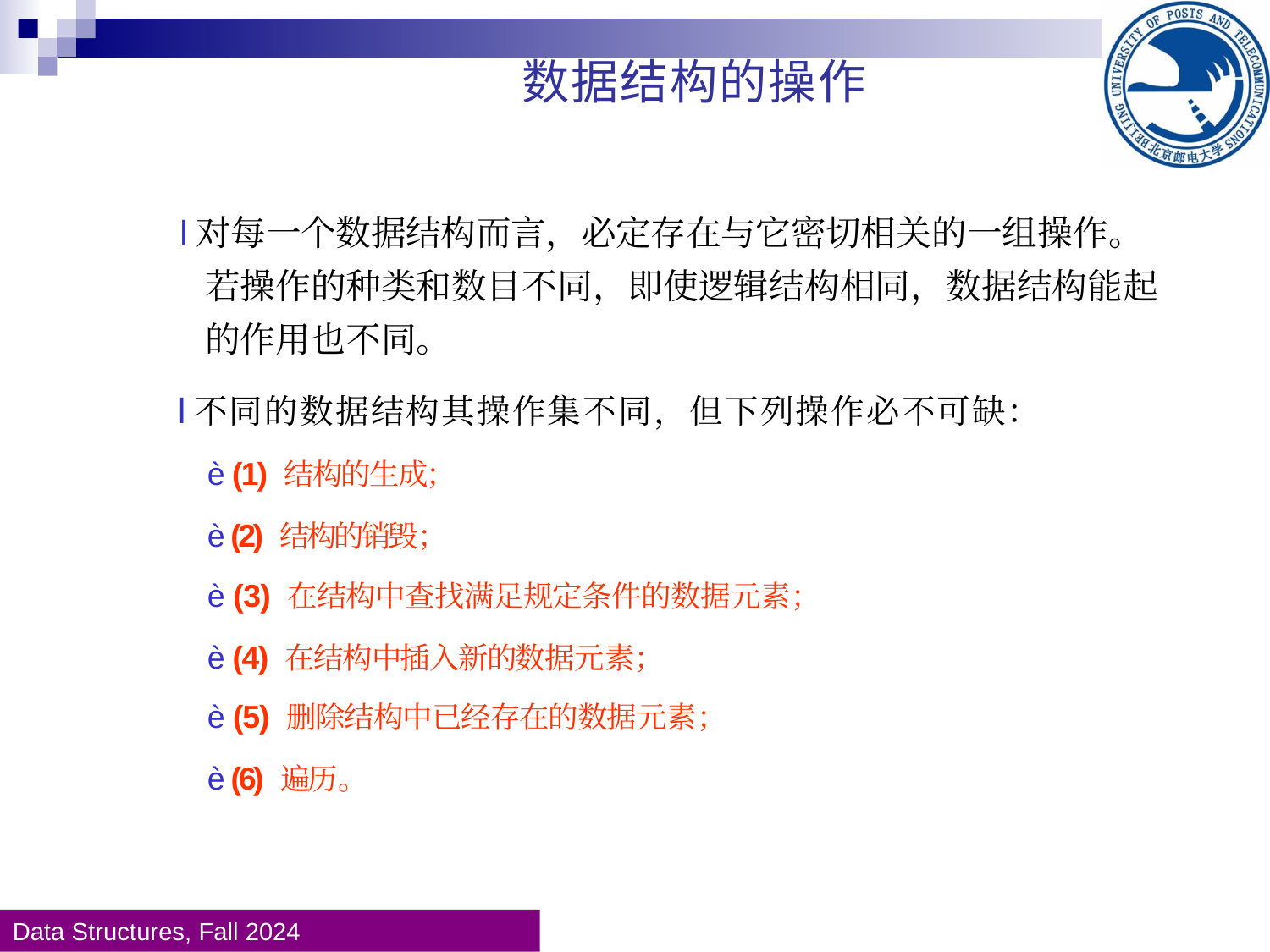

数据结构的操作

l对每一个数据结构而言，必定存在与它密切相关的一组操作。 若操作的种类和数目不同，即使逻辑结构相同，数据结构能起 的作用也不同。
l不同的数据结构其操作集不同，但下列操作必不可缺：
è (1) 结构的生成；
è (2) 结构的销毁；
è (3) 在结构中查找满足规定条件的数据元素；
è (4) 在结构中插入新的数据元素；
è (5) 删除结构中已经存在的数据元素；

è (6) 遍历。